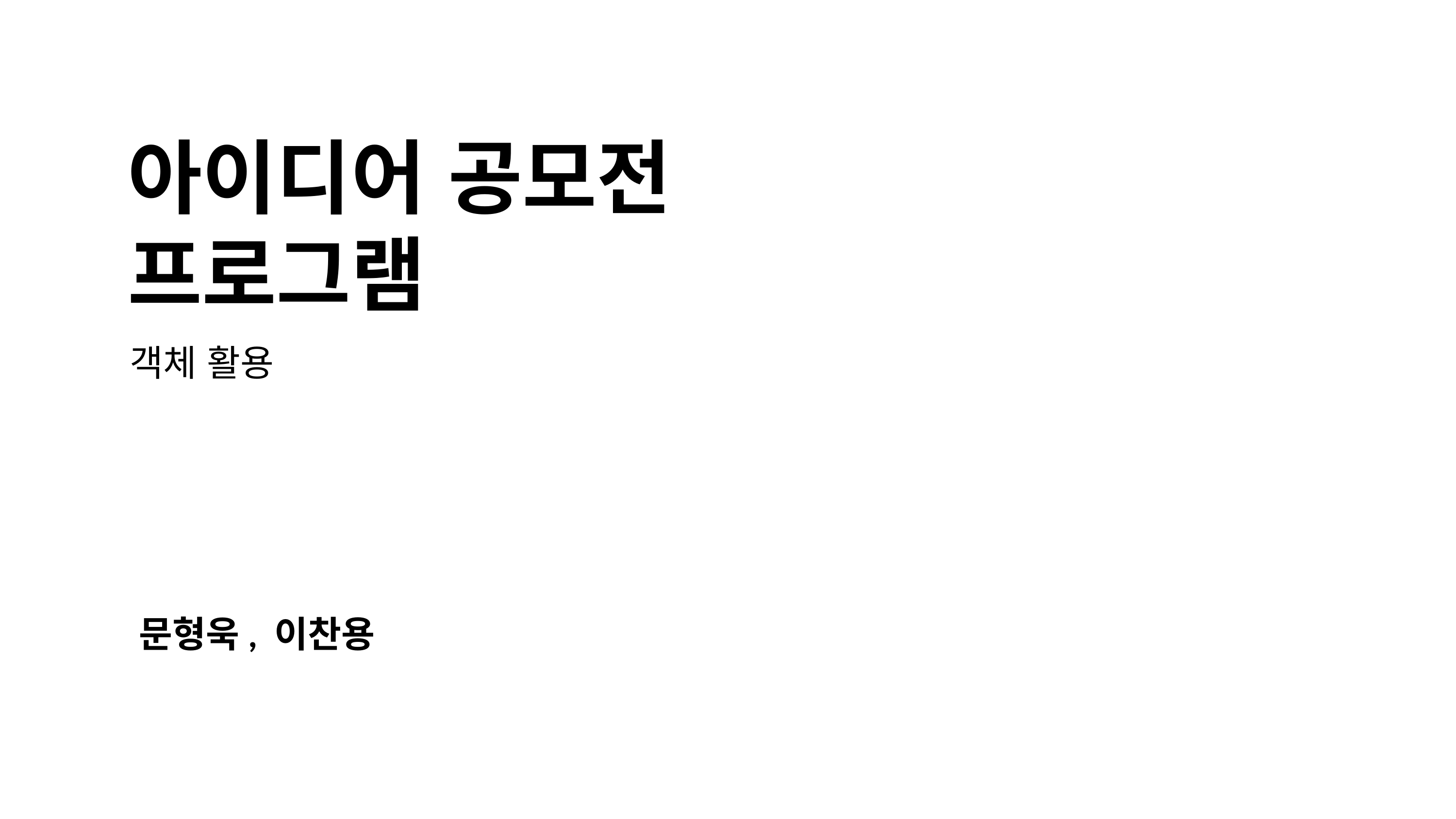

아이디어 공모전
프로그램
객체 활용
문형욱, 이찬용